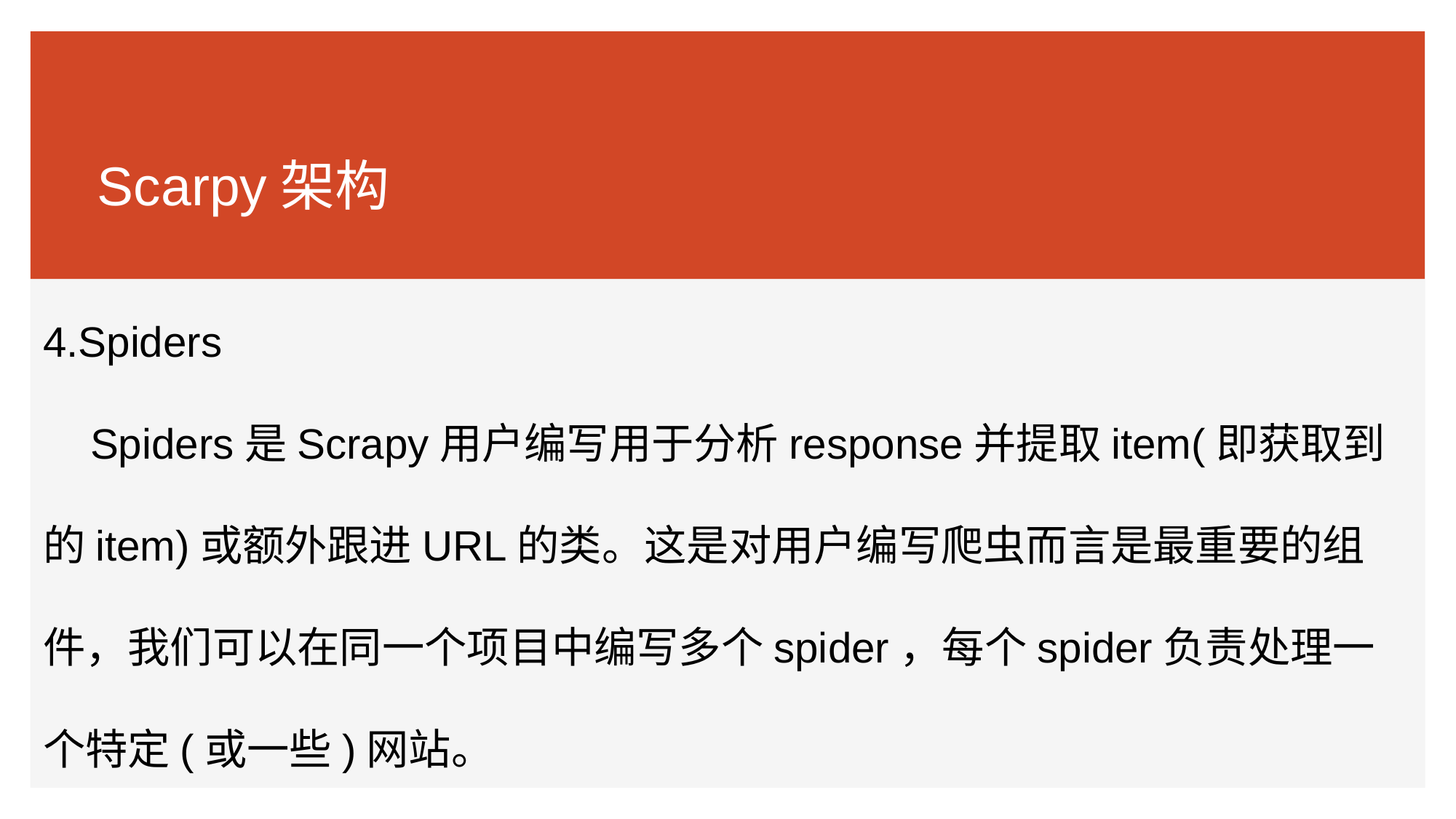

# Scarpy架构
4.Spiders
    Spiders是Scrapy用户编写用于分析response并提取item(即获取到的item)或额外跟进URL的类。这是对用户编写爬虫而言是最重要的组件，我们可以在同一个项目中编写多个spider，每个spider负责处理一个特定(或一些)网站。